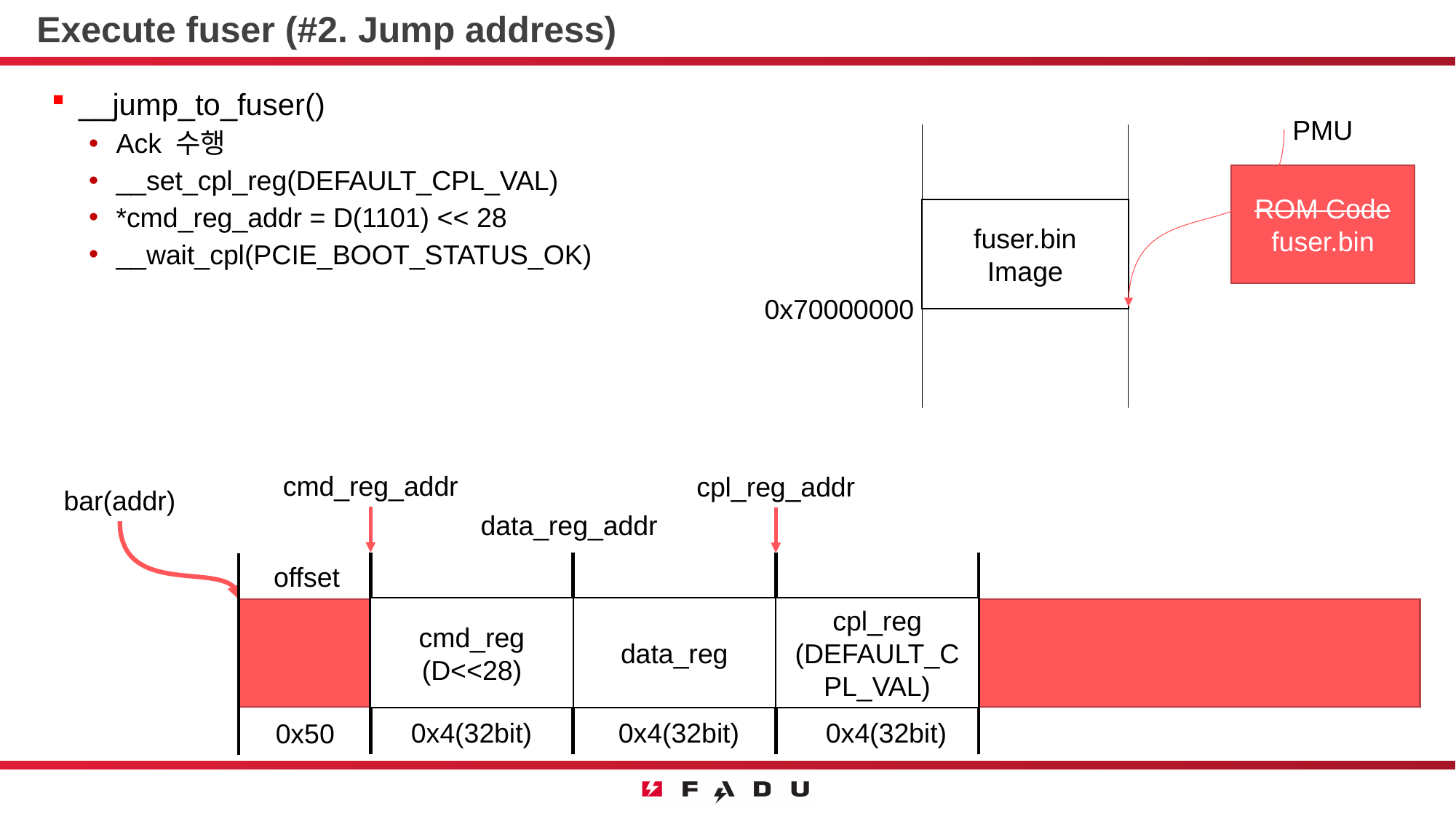

# Execute fuser (#2. Jump address)
__jump_to_fuser()
Ack 수행
__set_cpl_reg(DEFAULT_CPL_VAL)
*cmd_reg_addr = D(1101) << 28
__wait_cpl(PCIE_BOOT_STATUS_OK)
PMU
ROM Code
fuser.bin
fuser.bin
Image
0x70000000
cmd_reg_addr
cpl_reg_addr
bar(addr)
data_reg_addr
offset
cmd_reg
(D<<28)
data_reg
cpl_reg
(DEFAULT_CPL_VAL)

0x4(32bit)
0x4(32bit)
0x4(32bit)
0x50